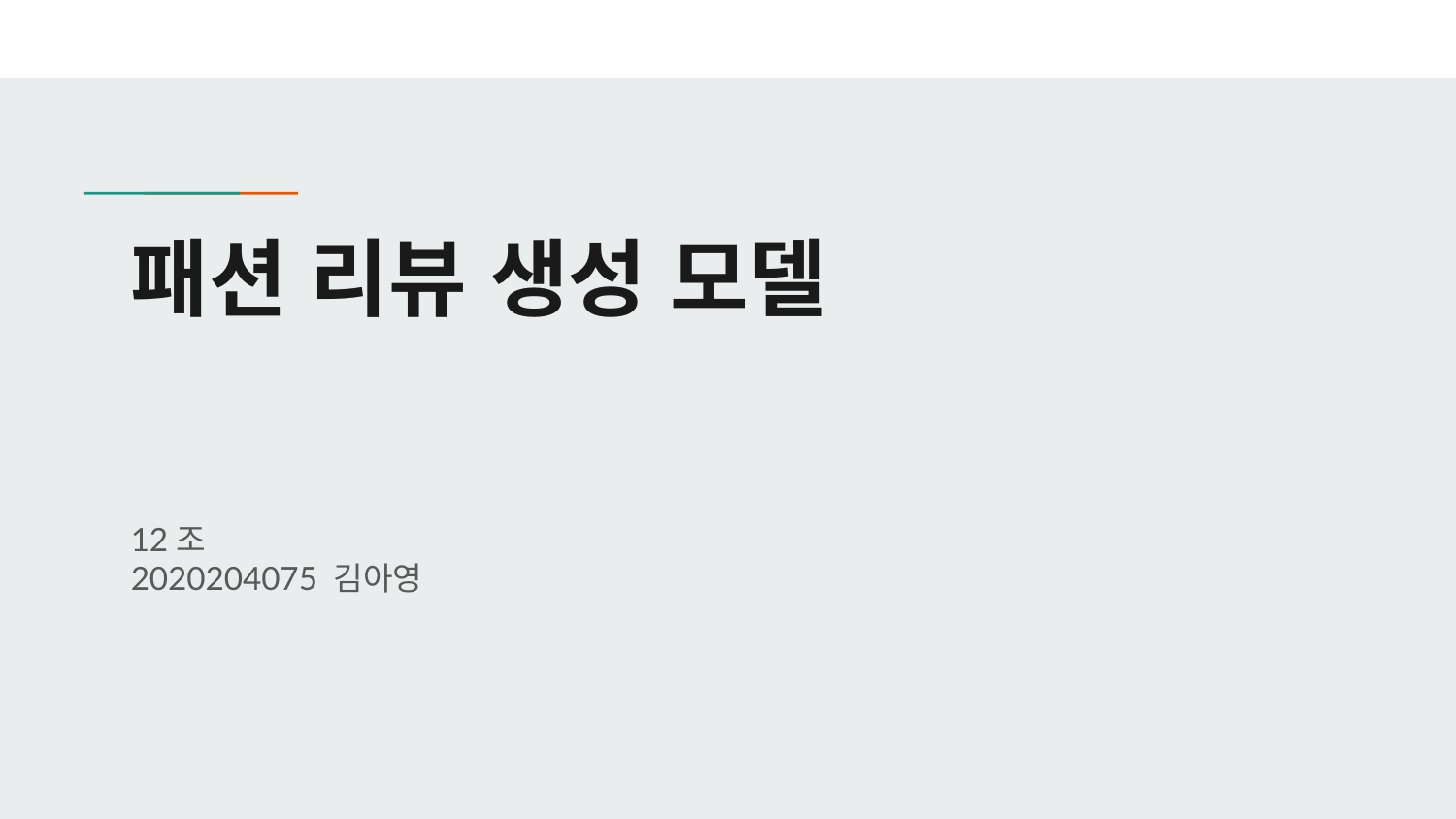

# 패션 리뷰 생성 모델
12조
2020204075 김아영